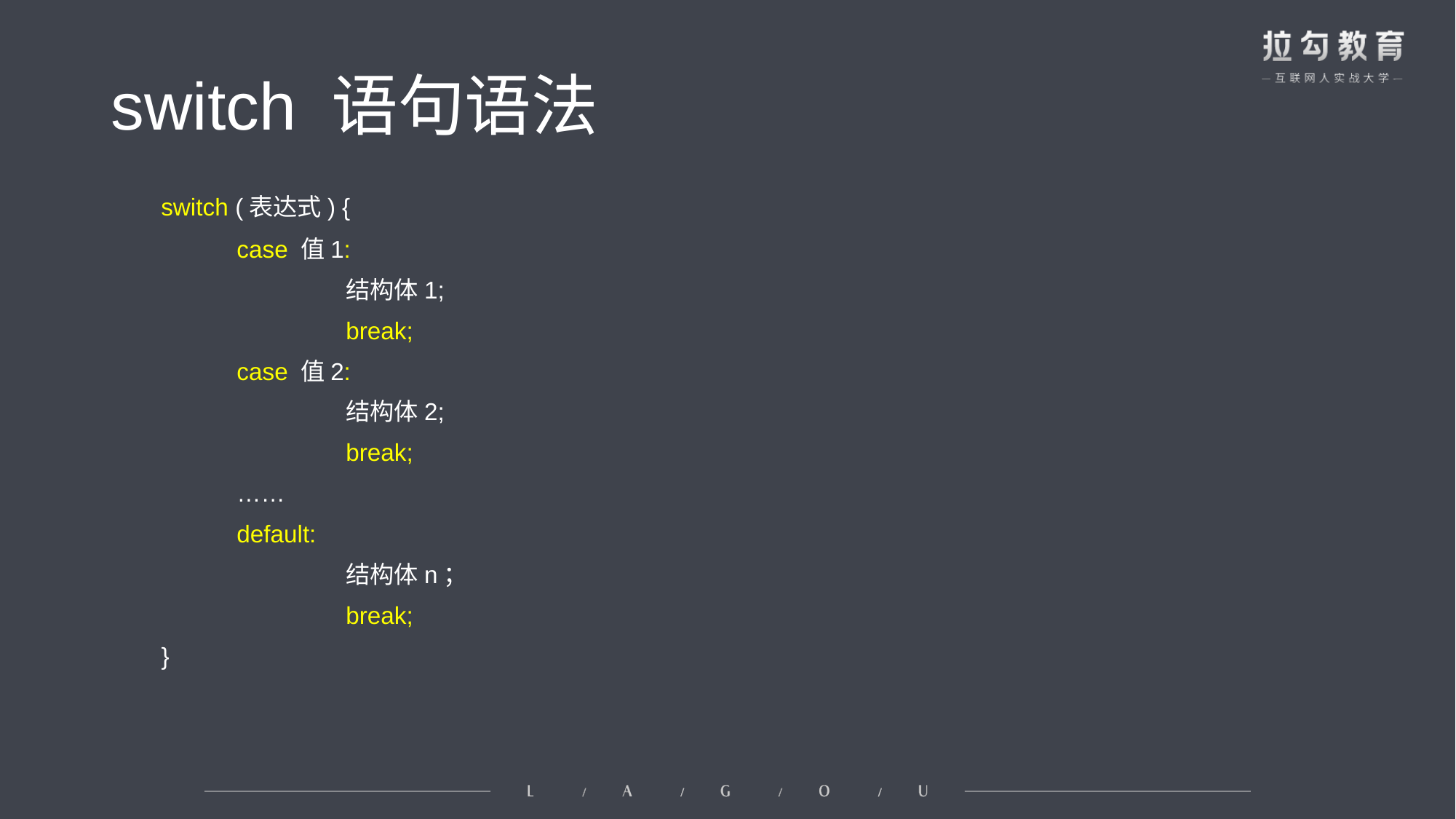

# switch 语句语法
    switch (表达式) {
	case 值1:
		结构体1;
		break;
	case 值2:
		结构体2;
		break;
	……
	default:
		结构体n；
		break;
     }